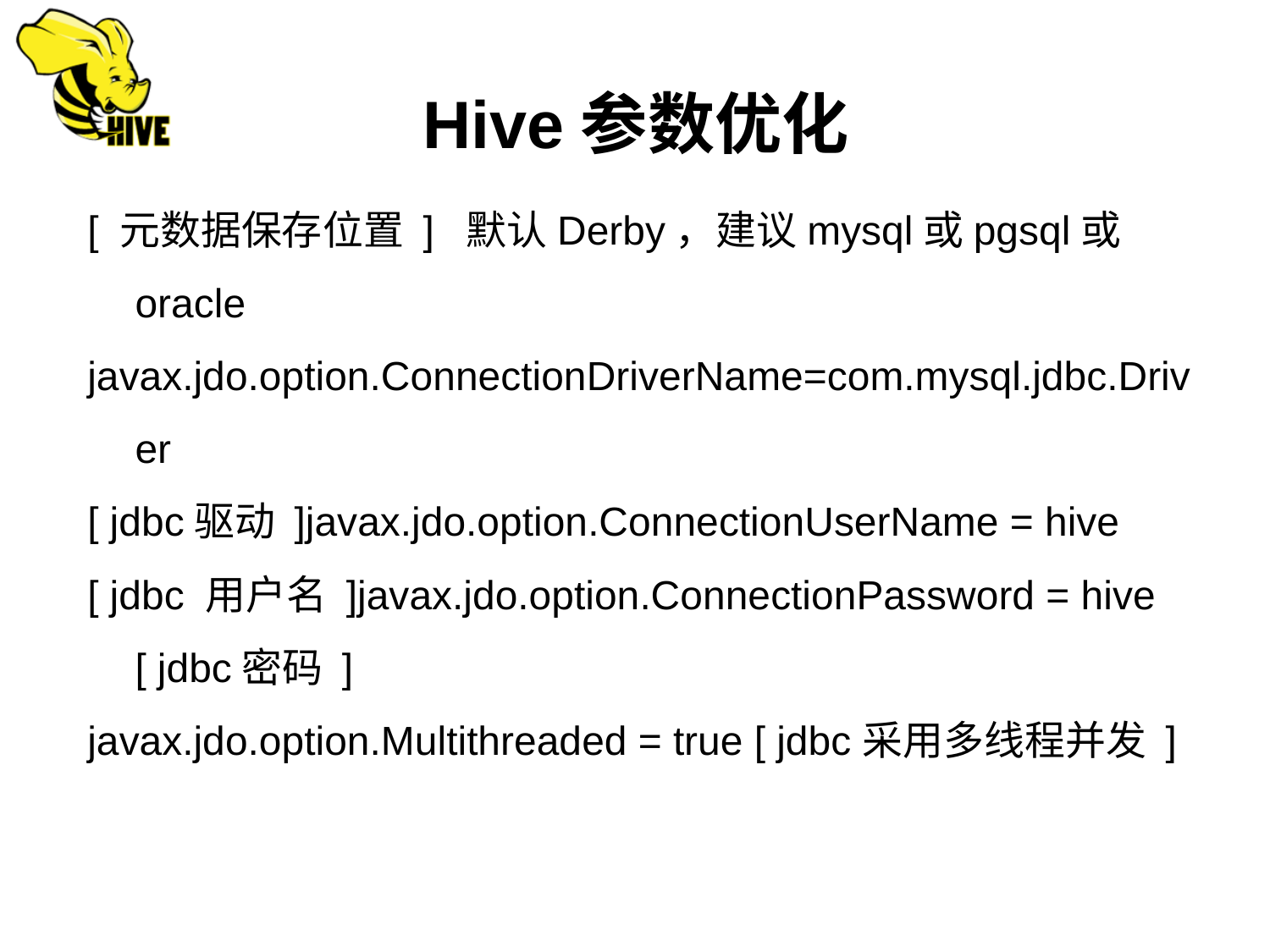

Hive参数优化
[ 元数据保存位置 ]  默认Derby，建议mysql或pgsql或oracle
javax.jdo.option.ConnectionDriverName=com.mysql.jdbc.Driver
[ jdbc驱动 ]javax.jdo.option.ConnectionUserName = hive
[ jdbc 用户名 ]javax.jdo.option.ConnectionPassword = hive [ jdbc密码 ]
javax.jdo.option.Multithreaded = true [ jdbc采用多线程并发 ]